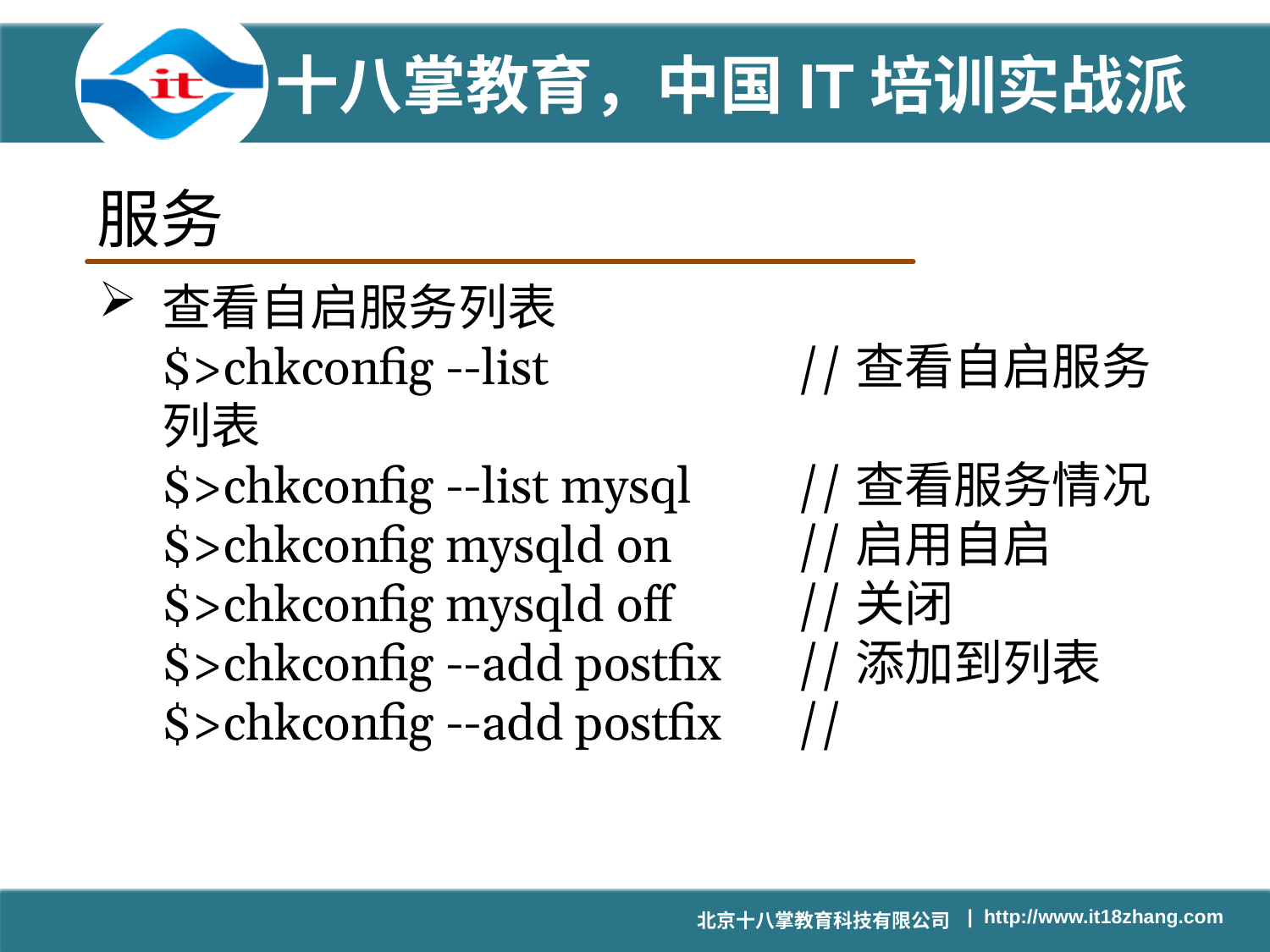

# 服务
查看自启服务列表
$>chkconfig --list		//查看自启服务列表
$>chkconfig --list mysql	//查看服务情况
$>chkconfig mysqld on	//启用自启
$>chkconfig mysqld off	//关闭
$>chkconfig --add postfix	//添加到列表
$>chkconfig --add postfix	//